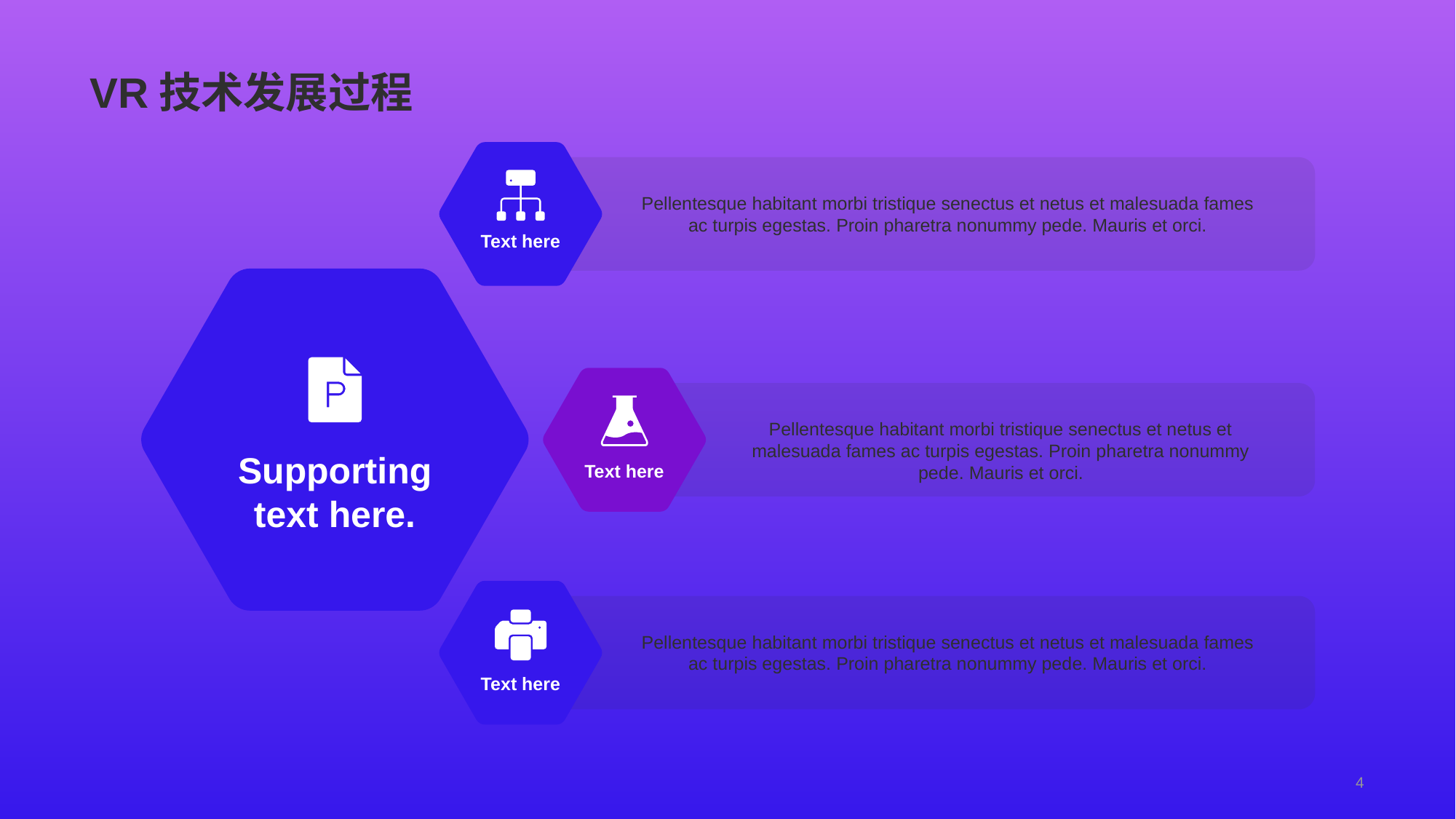

# VR技术发展过程

Text here

Pellentesque habitant morbi tristique senectus et netus et malesuada fames ac turpis egestas. Proin pharetra nonummy pede. Mauris et orci.

Supporting text here.

Text here

Pellentesque habitant morbi tristique senectus et netus et malesuada fames ac turpis egestas. Proin pharetra nonummy pede. Mauris et orci.

Text here

Pellentesque habitant morbi tristique senectus et netus et malesuada fames ac turpis egestas. Proin pharetra nonummy pede. Mauris et orci.
4